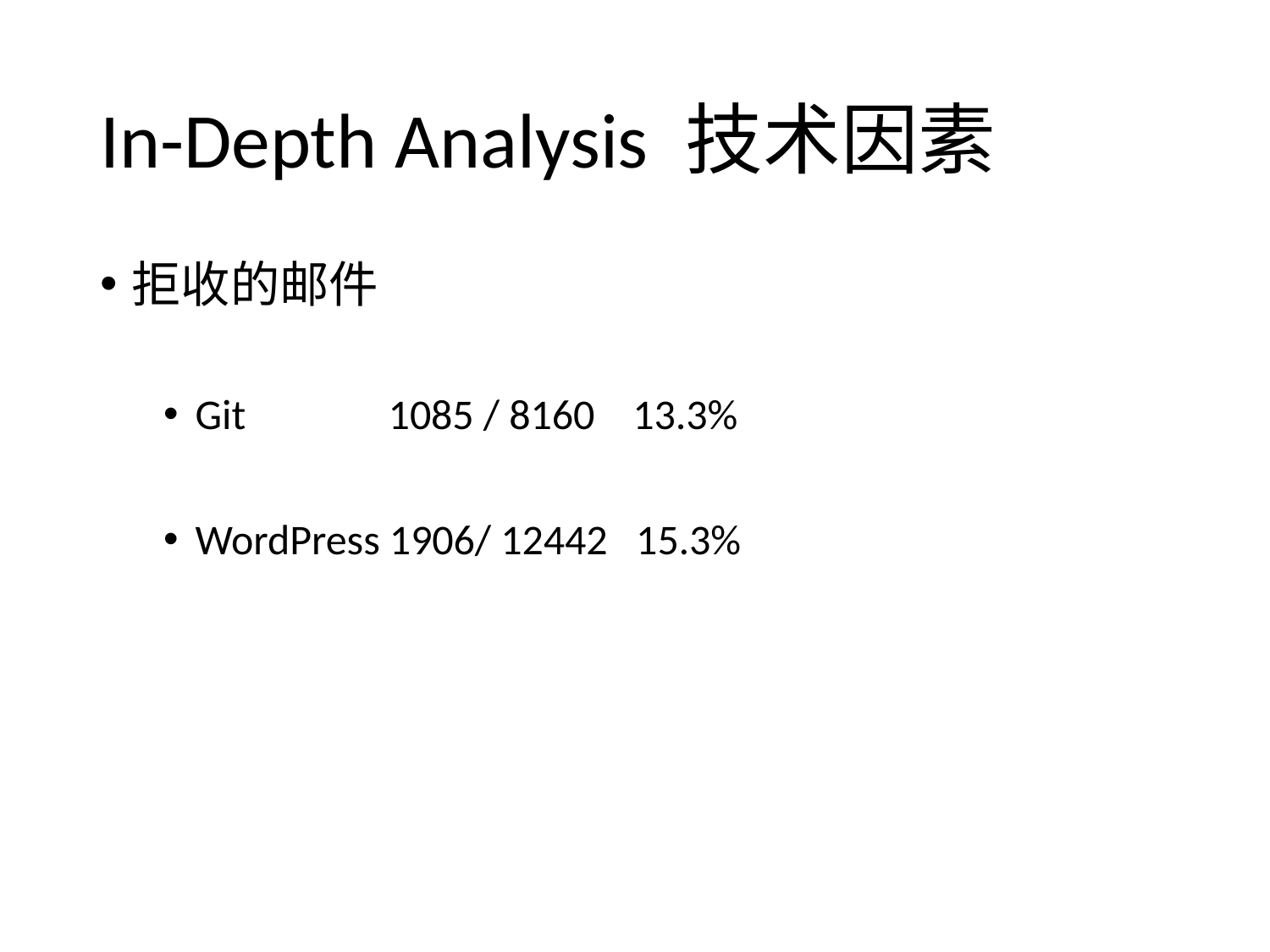

# In-Depth Analysis 技术因素
拒收的邮件

Git               1085 / 8160    13.3%

WordPress 1906/ 12442   15.3%